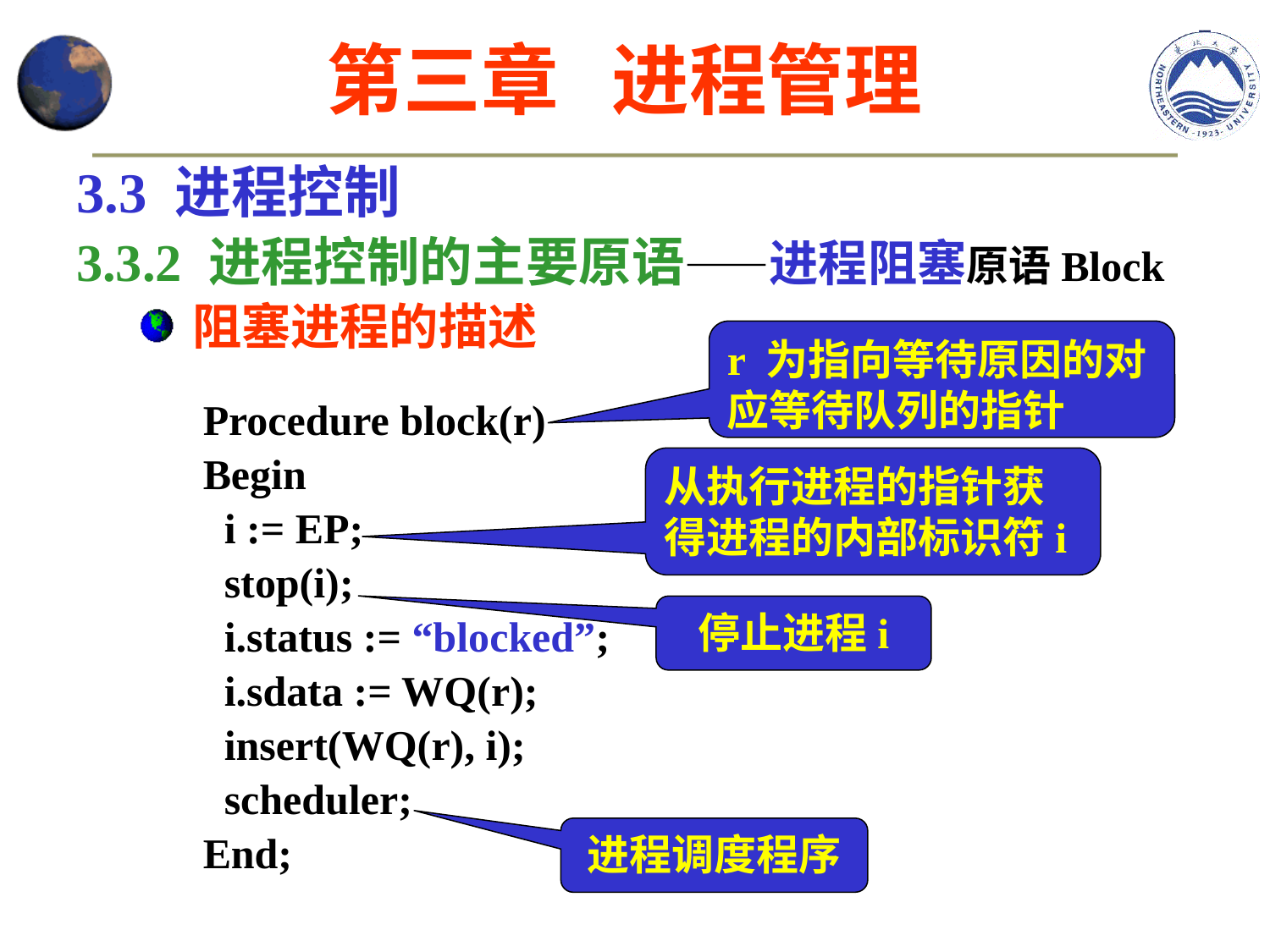

第三章   进程管理
3.3 进程控制
3.3.2 进程控制的主要原语——进程阻塞原语Block
阻塞进程的描述
r 为指向等待原因的对应等待队列的指针
Procedure block(r)
Begin
  i := EP;
  stop(i);
  i.status := “blocked”;
  i.sdata := WQ(r);
  insert(WQ(r), i);
  scheduler;
End;
从执行进程的指针获得进程的内部标识符i
停止进程i
进程调度程序